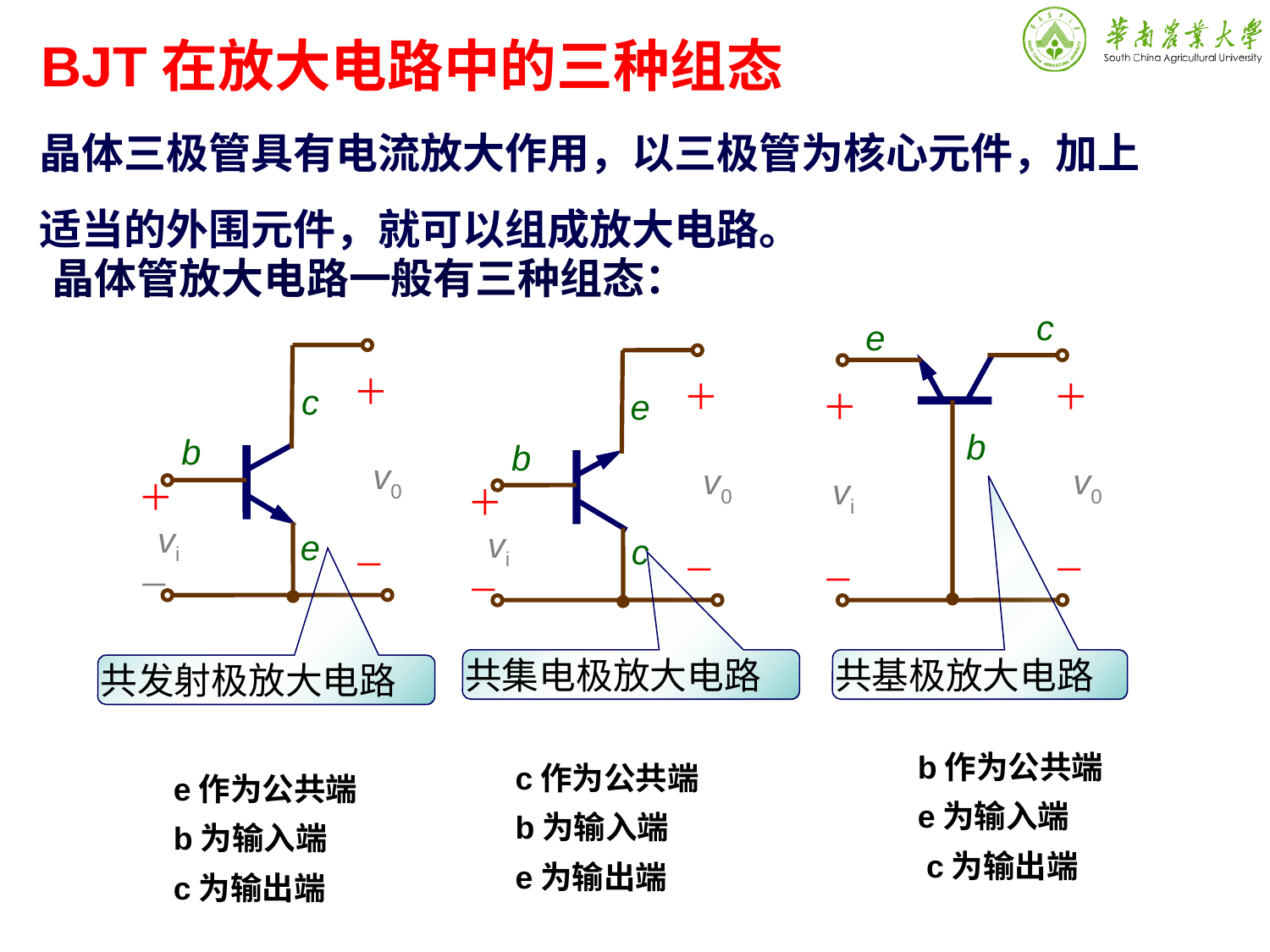

BJT在放大电路中的三种组态
晶体三极管具有电流放大作用，以三极管为核心元件，加上适当的外围元件，就可以组成放大电路。
晶体管放大电路一般有三种组态：
c
e

＋

  v0

－
＋

 vi

－

b

＋

  v0

－
c
b

＋
  vi
－

e

＋

  v0

－
e
b

＋
  vi
－

c

共集电极放大电路
共基极放大电路
共发射极放大电路
b作为公共端
e为输入端
 c为输出端
c作为公共端
b为输入端
e为输出端
e作为公共端
b为输入端
c为输出端